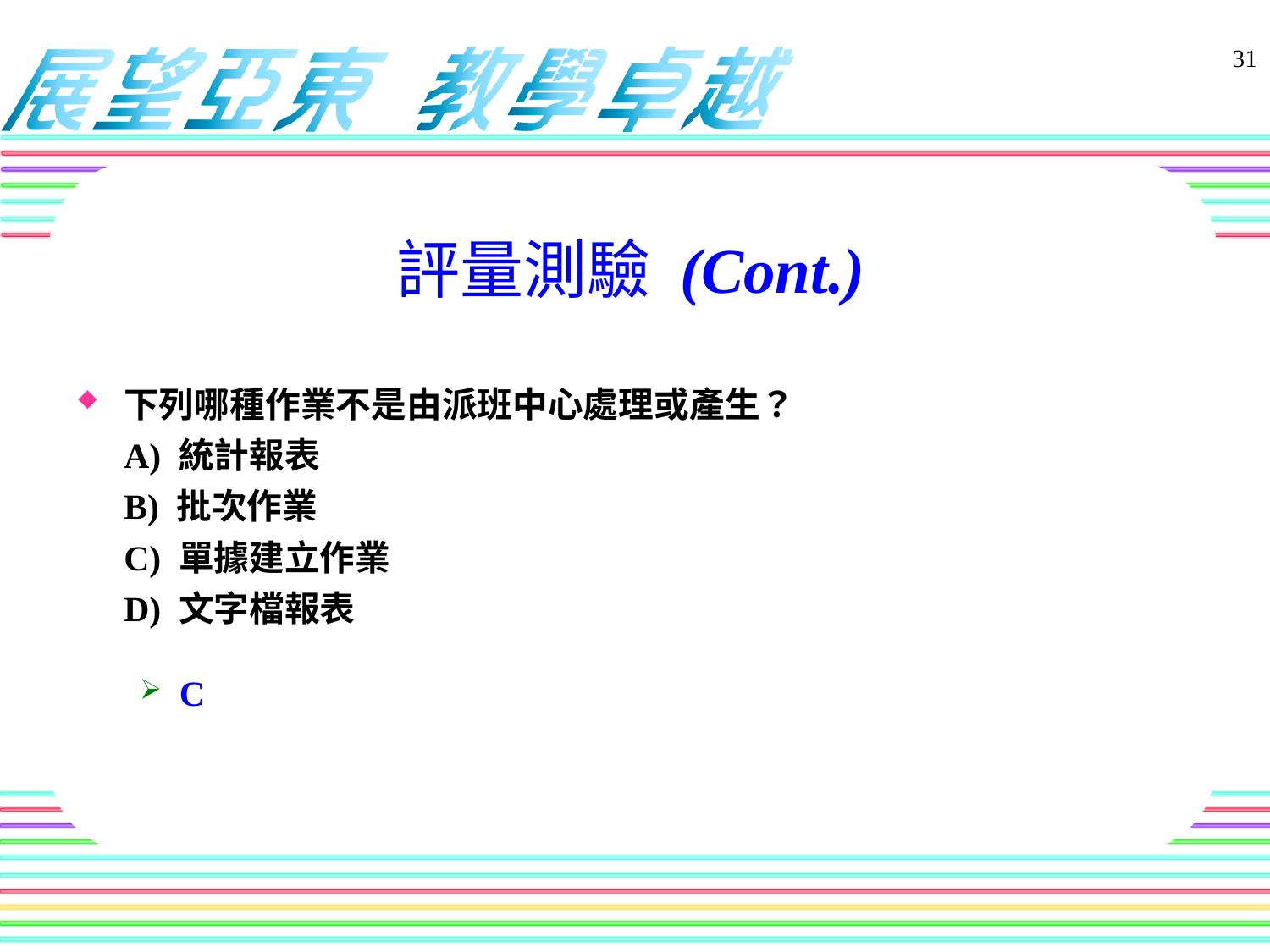

評量測驗 (Cont.)
下列哪種作業不是由派班中心處理或產生？
A) 統計報表
B) 批次作業
C) 單據建立作業
D) 文字檔報表
C